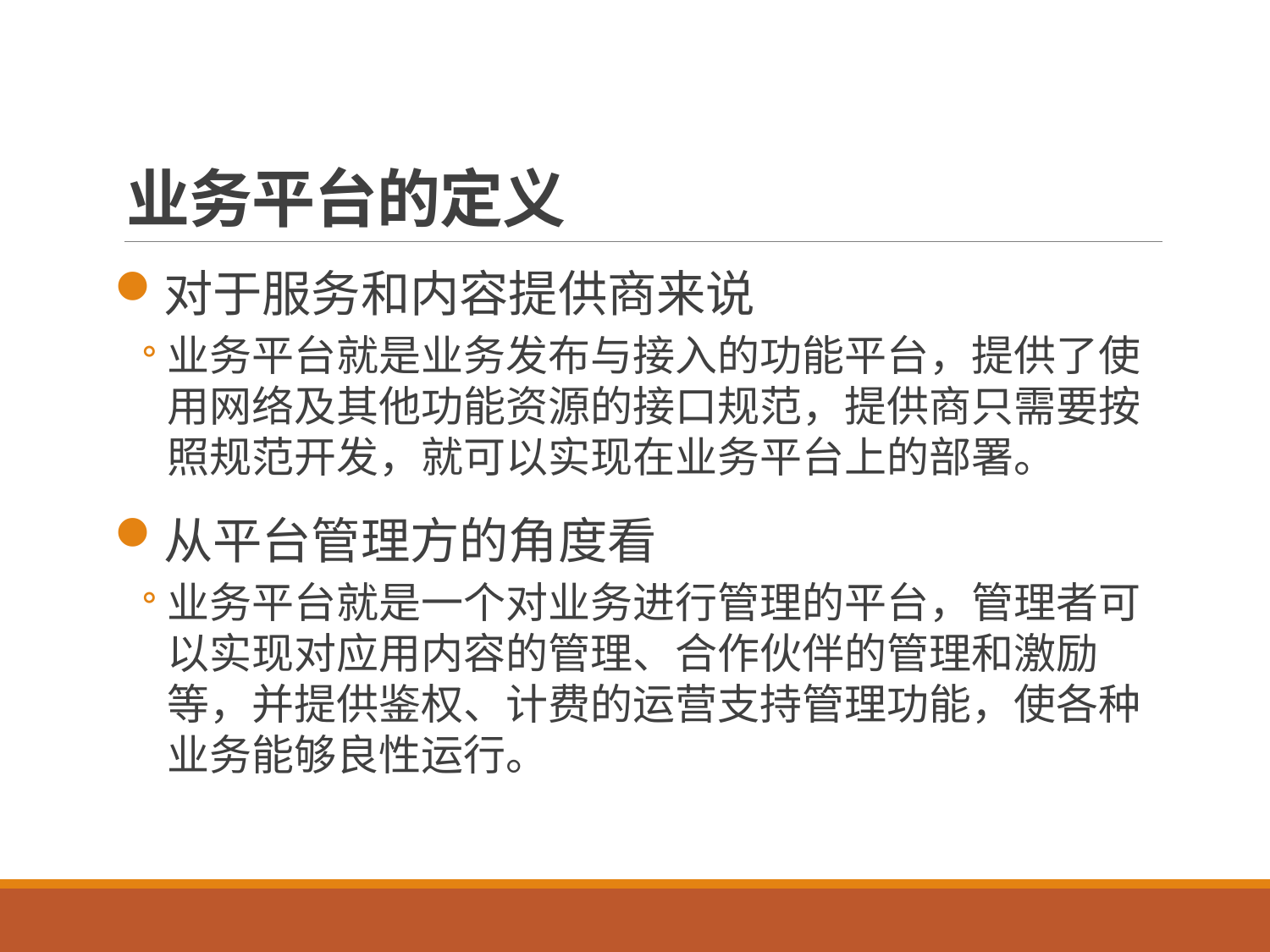

# 业务平台的定义
对于服务和内容提供商来说
业务平台就是业务发布与接入的功能平台，提供了使用网络及其他功能资源的接口规范，提供商只需要按照规范开发，就可以实现在业务平台上的部署。
从平台管理方的角度看
业务平台就是一个对业务进行管理的平台，管理者可以实现对应用内容的管理、合作伙伴的管理和激励等，并提供鉴权、计费的运营支持管理功能，使各种业务能够良性运行。